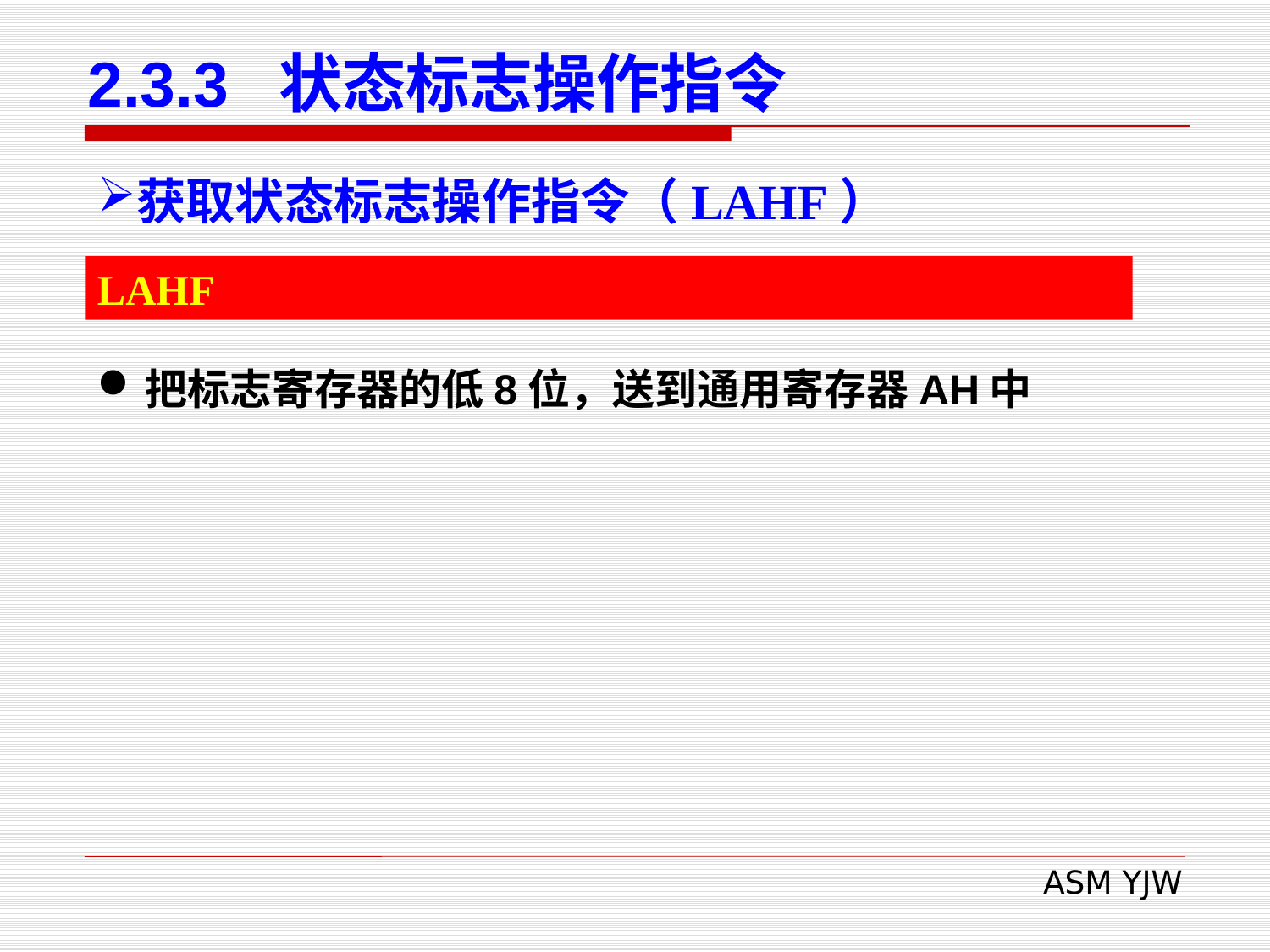

# 2.3.3  状态标志操作指令
获取状态标志操作指令（LAHF）
LAHF
把标志寄存器的低8位，送到通用寄存器AH中